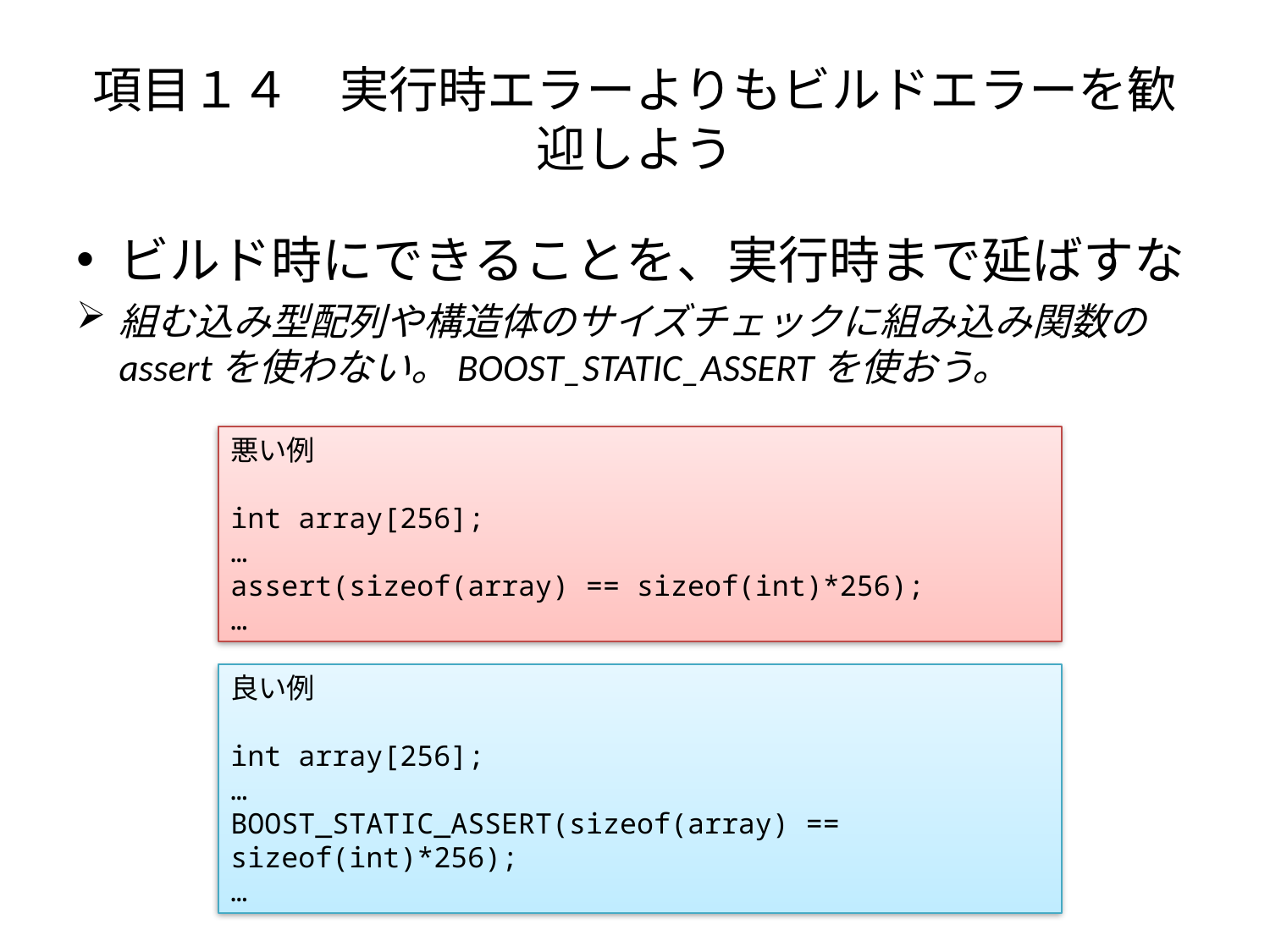

# 項目１４　実行時エラーよりもビルドエラーを歓迎しよう
ビルド時にできることを、実行時まで延ばすな
組む込み型配列や構造体のサイズチェックに組み込み関数のassertを使わない。BOOST_STATIC_ASSERTを使おう。
悪い例

int array[256];
…
assert(sizeof(array) == sizeof(int)*256);
…
良い例

int array[256];
…
BOOST_STATIC_ASSERT(sizeof(array) == sizeof(int)*256);
…